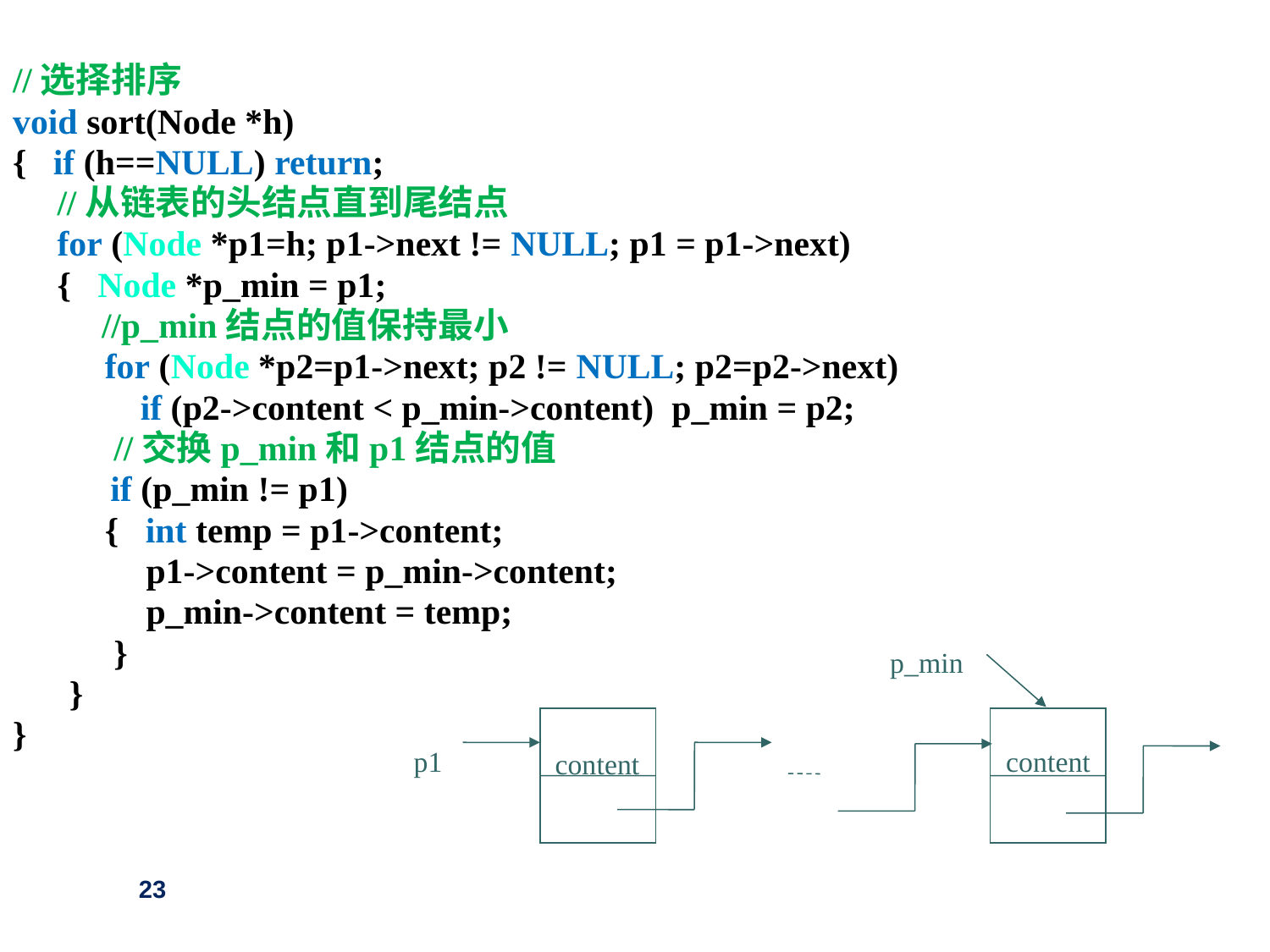

//选择排序
void sort(Node *h)
{   if (h==NULL) return;
     //从链表的头结点直到尾结点
     for (Node *p1=h; p1->next != NULL; p1 = p1->next)
     {   Node *p_min = p1;
          //p_min结点的值保持最小
	     for (Node *p2=p1->next; p2 != NULL; p2=p2->next)
	         if (p2->content < p_min->content)  p_min = p2;
	      //交换p_min和p1结点的值
           if (p_min != p1)
	     {   int temp = p1->content;
               p1->content = p_min->content;
               p_min->content = temp;
	      }
	 }
}
p_min

p1
content
content

23